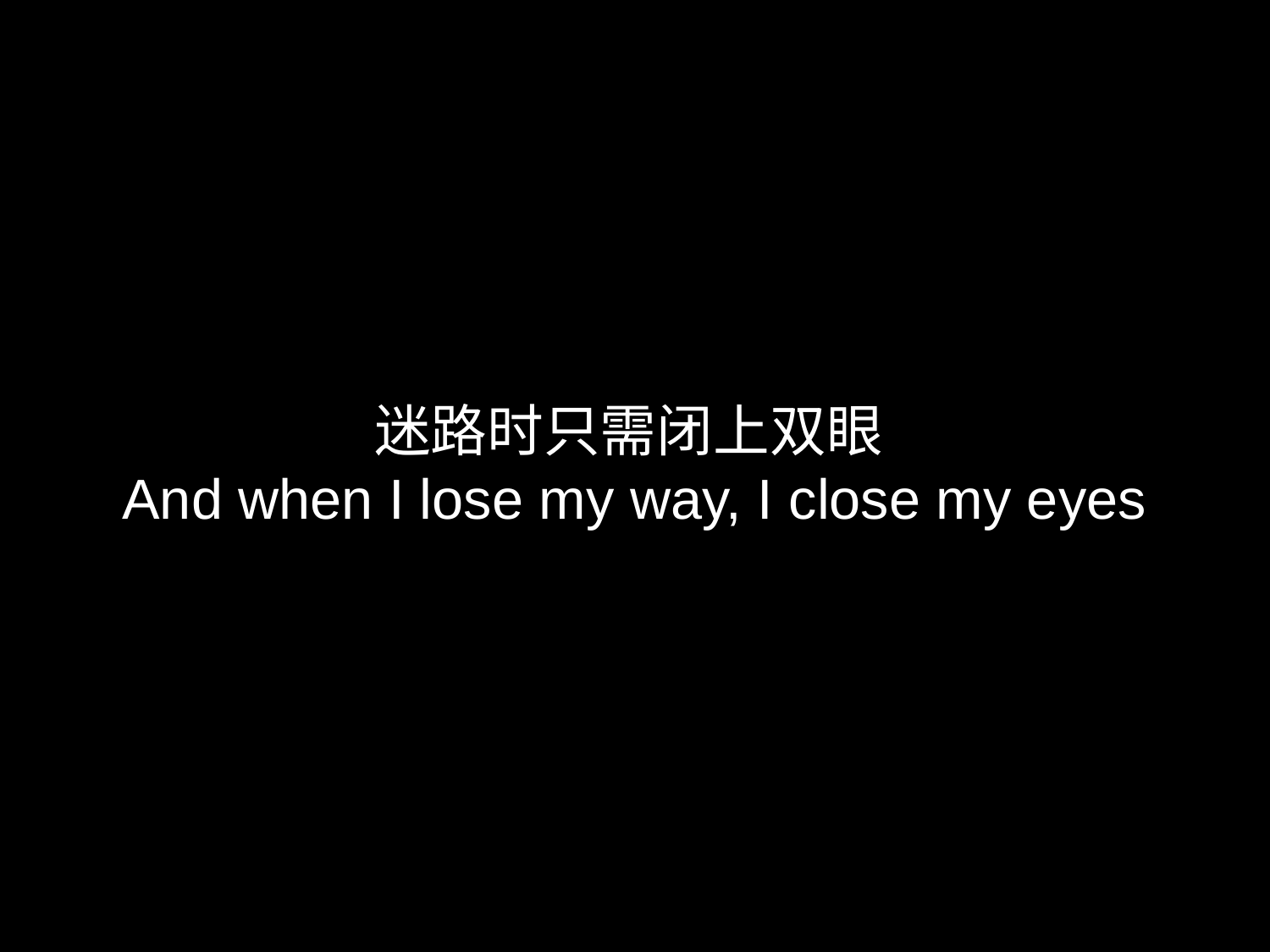

迷路时只需闭上双眼
And when I lose my way, I close my eyes